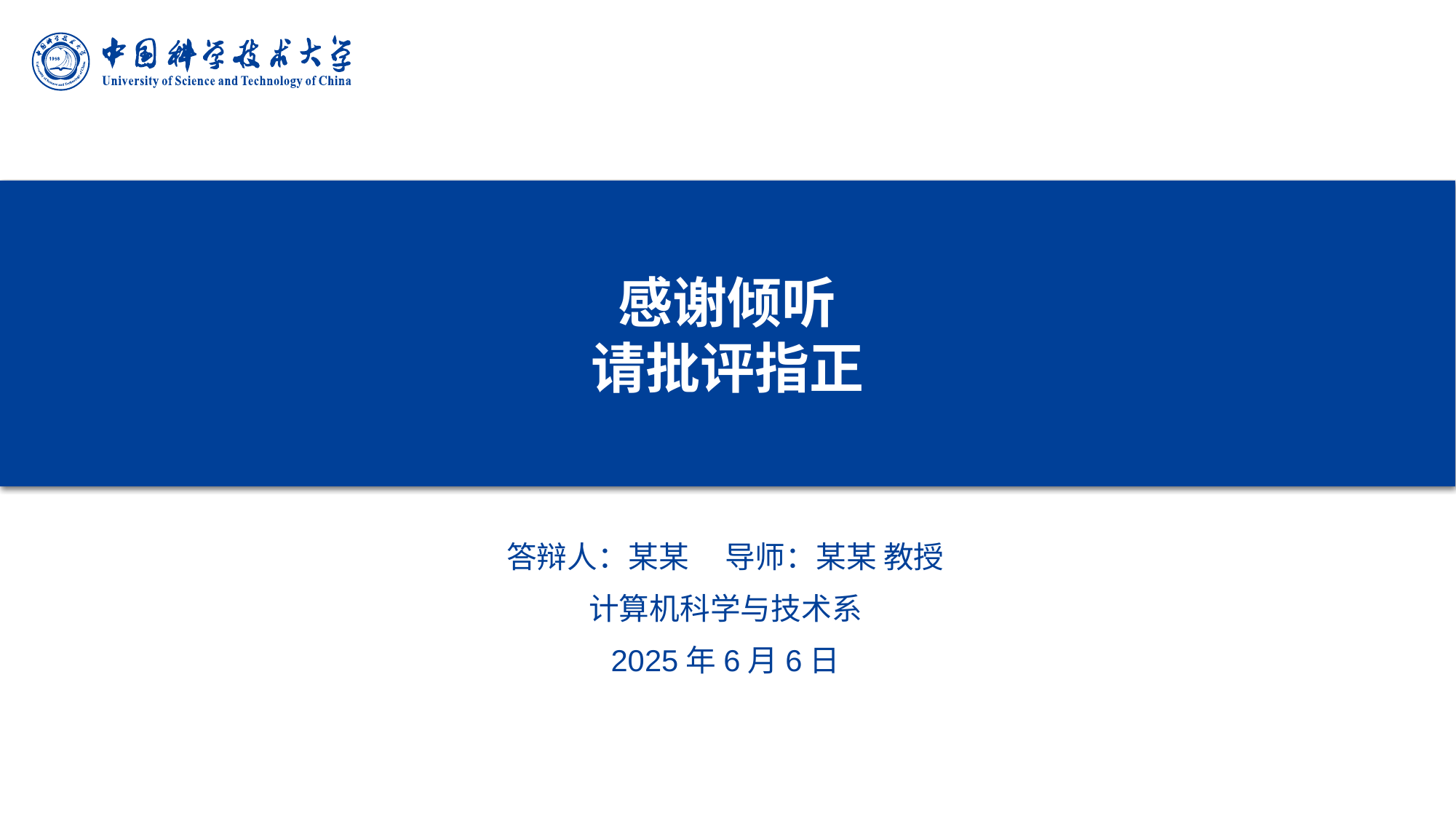

# 感谢倾听 请批评指正
答辩人：某某	导师：某某 教授
计算机科学与技术系
2025年6月6日